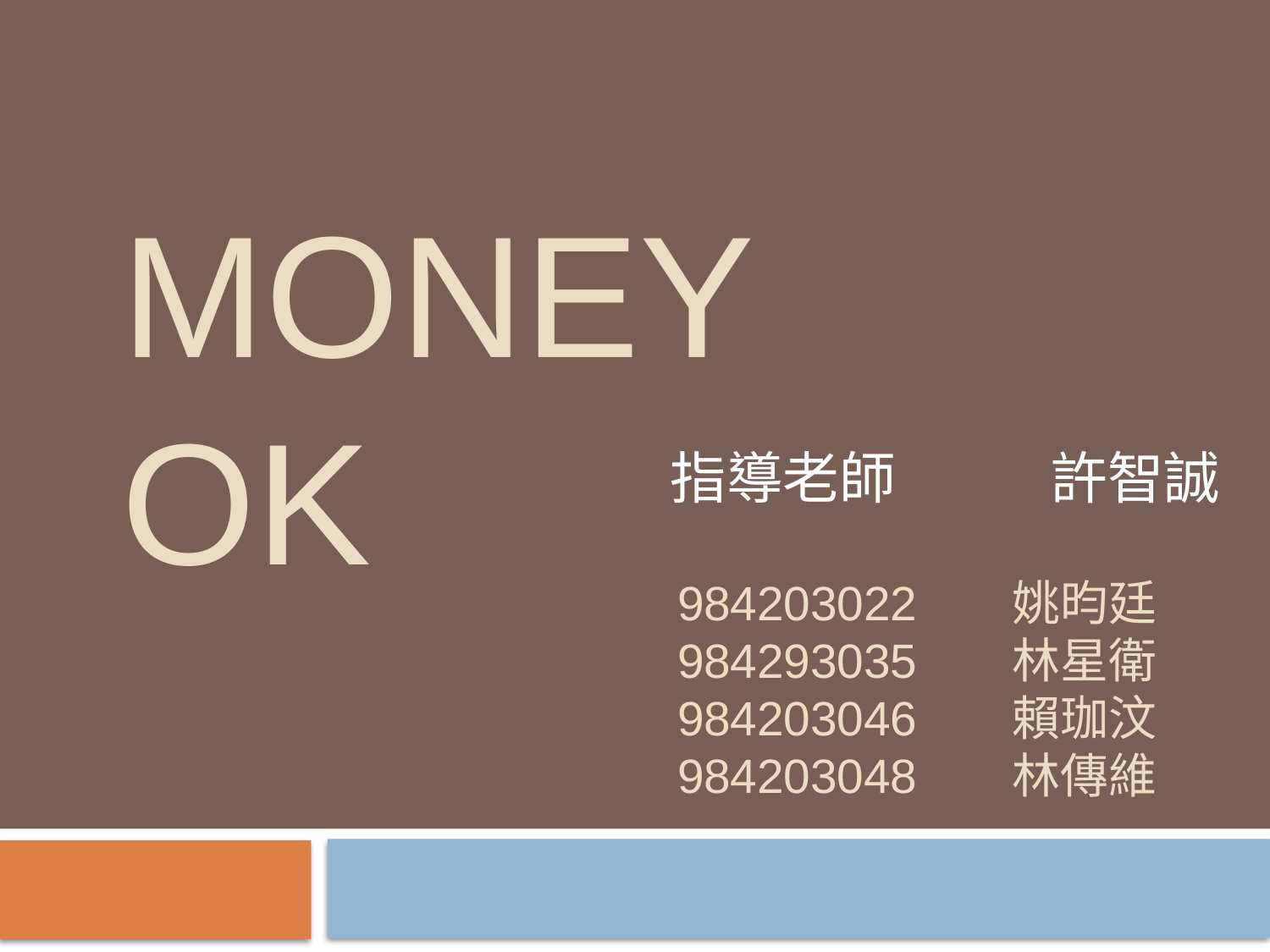

Money OK
指導老師		許智誠
# 984203022		姚昀廷 984293035		林星衛 984203046		賴珈汶 984203048		林傳維